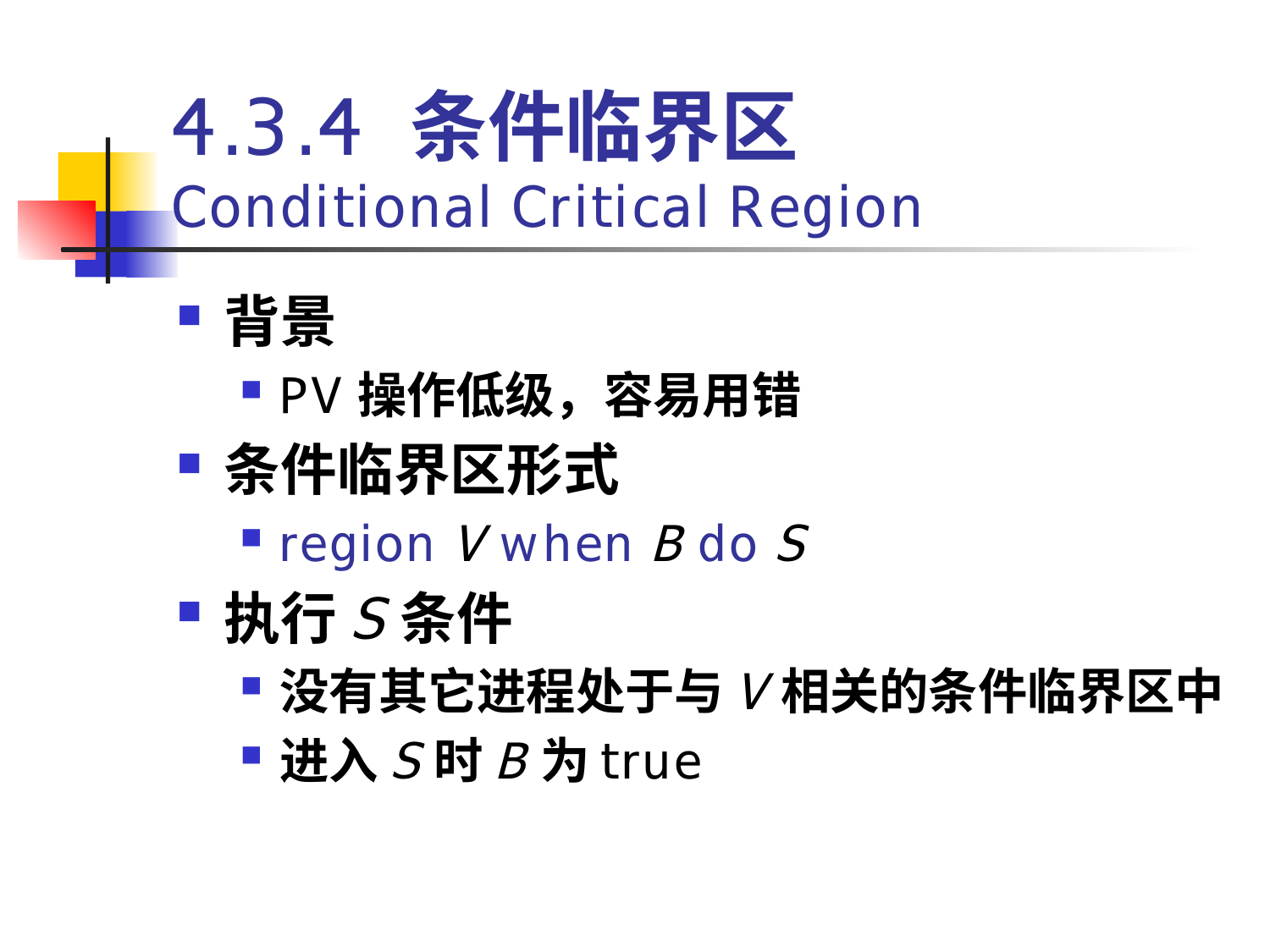

# 4.3.4 条件临界区 Conditional Critical Region
背景
PV操作低级，容易用错
条件临界区形式
region V when B do S
执行S条件
没有其它进程处于与V相关的条件临界区中
进入S时B为true